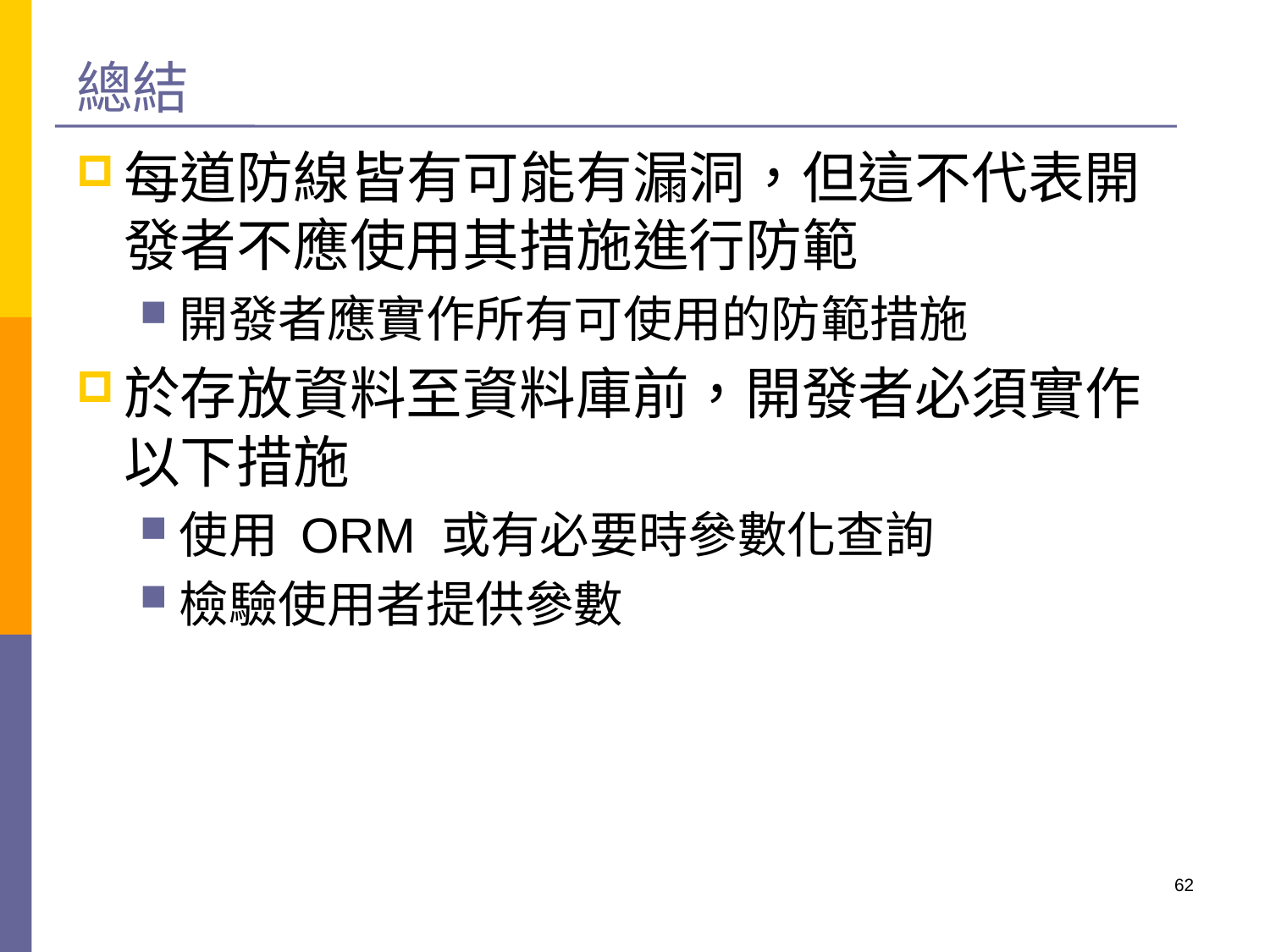

# 總結
每道防線皆有可能有漏洞，但這不代表開發者不應使用其措施進行防範
開發者應實作所有可使用的防範措施
於存放資料至資料庫前，開發者必須實作以下措施
使用 ORM 或有必要時參數化查詢
檢驗使用者提供參數
62